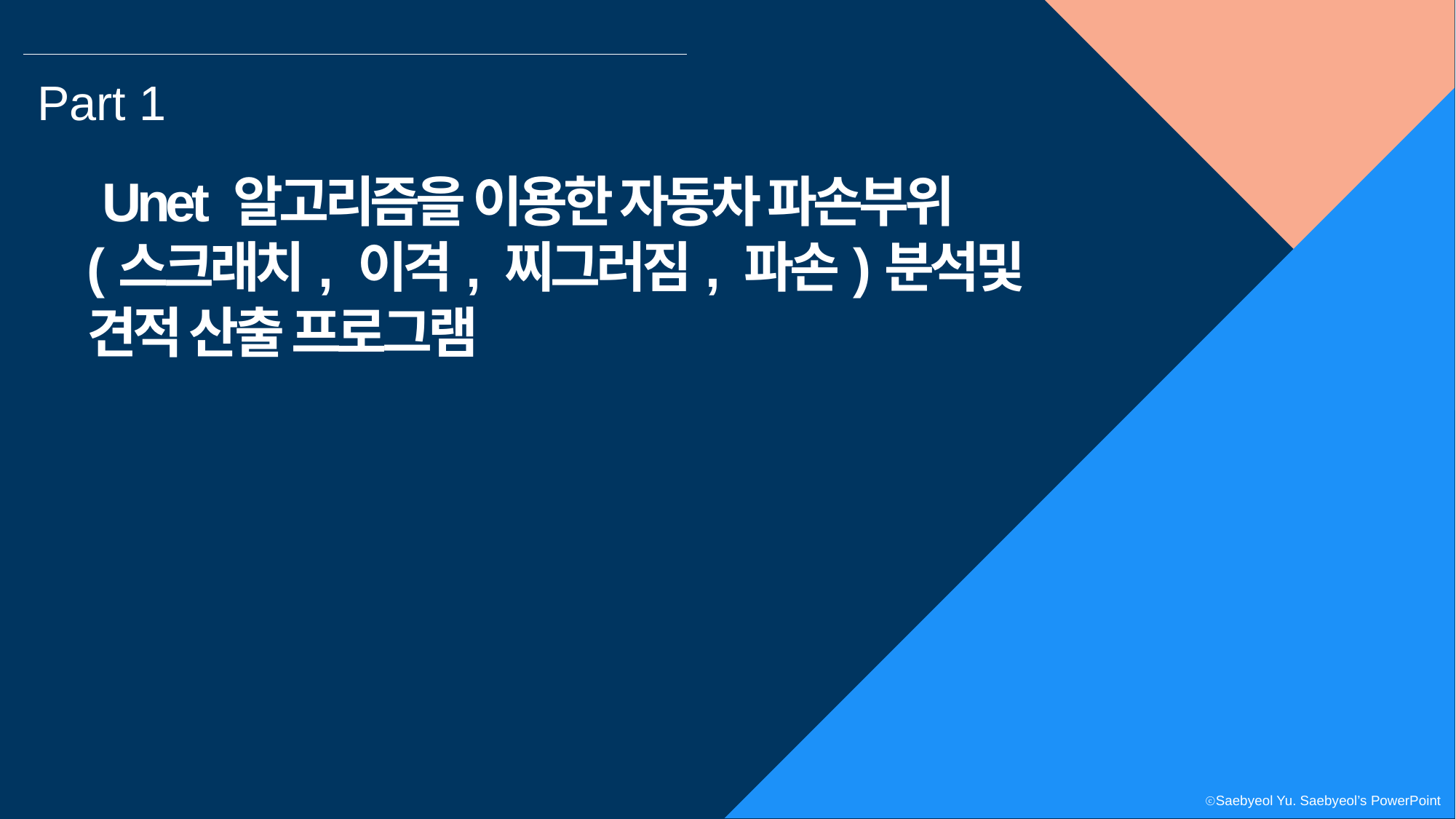

Part 1

 Unet 알고리즘을 이용한 자동차 파손부위
(스크래치, 이격, 찌그러짐, 파손)분석및
견적 산출 프로그램
ⓒSaebyeol Yu. Saebyeol’s PowerPoint